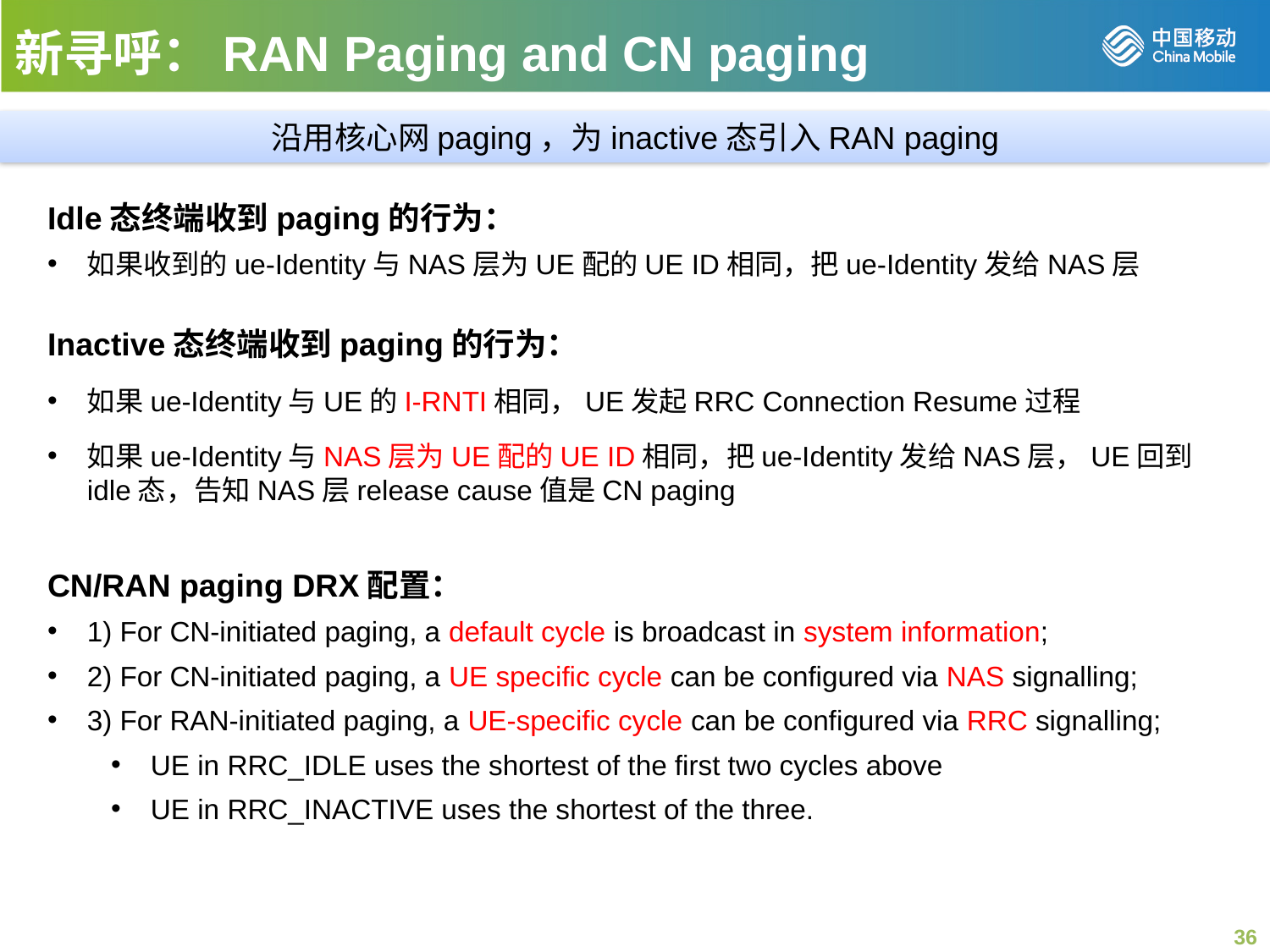

新寻呼：RAN Paging and CN paging
沿用核心网paging，为inactive态引入RAN paging
Idle态终端收到paging的行为：
如果收到的ue-Identity与NAS层为UE配的UE ID相同，把ue-Identity发给NAS层

Inactive态终端收到paging的行为：
如果ue-Identity与UE的I-RNTI相同，UE发起RRC Connection Resume过程
如果ue-Identity与NAS层为UE配的UE ID相同，把ue-Identity发给NAS层，UE回到idle态，告知NAS层release cause值是CN paging

CN/RAN paging DRX配置：
1) For CN-initiated paging, a default cycle is broadcast in system information;
2) For CN-initiated paging, a UE specific cycle can be configured via NAS signalling;
3) For RAN-initiated paging, a UE-specific cycle can be configured via RRC signalling;
UE in RRC_IDLE uses the shortest of the first two cycles above
UE in RRC_INACTIVE uses the shortest of the three.